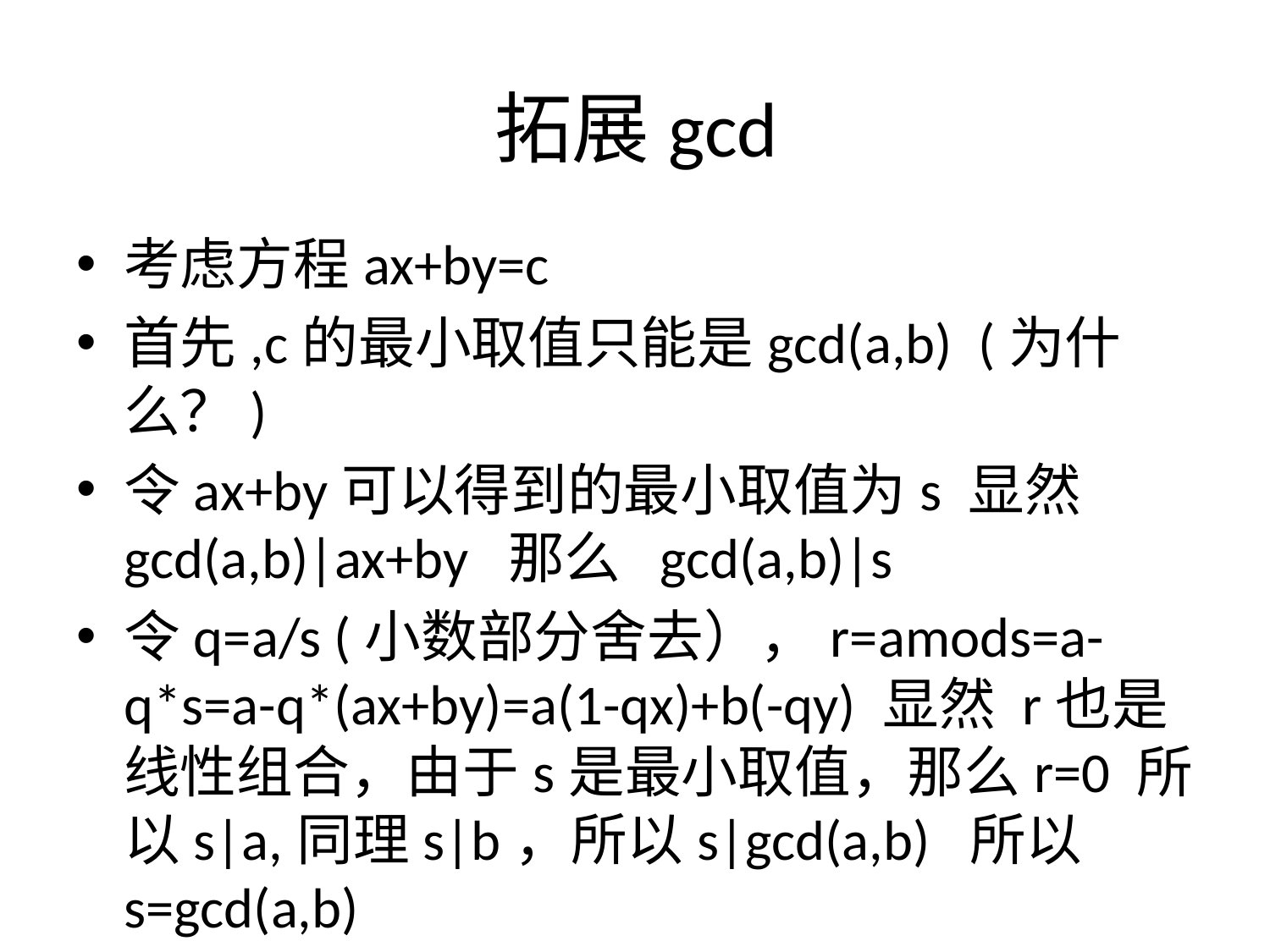

# 拓展gcd
考虑方程ax+by=c
首先,c的最小取值只能是gcd(a,b)  (为什么？)
令ax+by可以得到的最小取值为s 显然 gcd(a,b)|ax+by  那么  gcd(a,b)|s
令q=a/s (小数部分舍去），r=amods=a-q*s=a-q*(ax+by)=a(1-qx)+b(-qy) 显然 r也是线性组合，由于s是最小取值，那么r=0 所以s|a,同理s|b，所以s|gcd(a,b)  所以s=gcd(a,b)